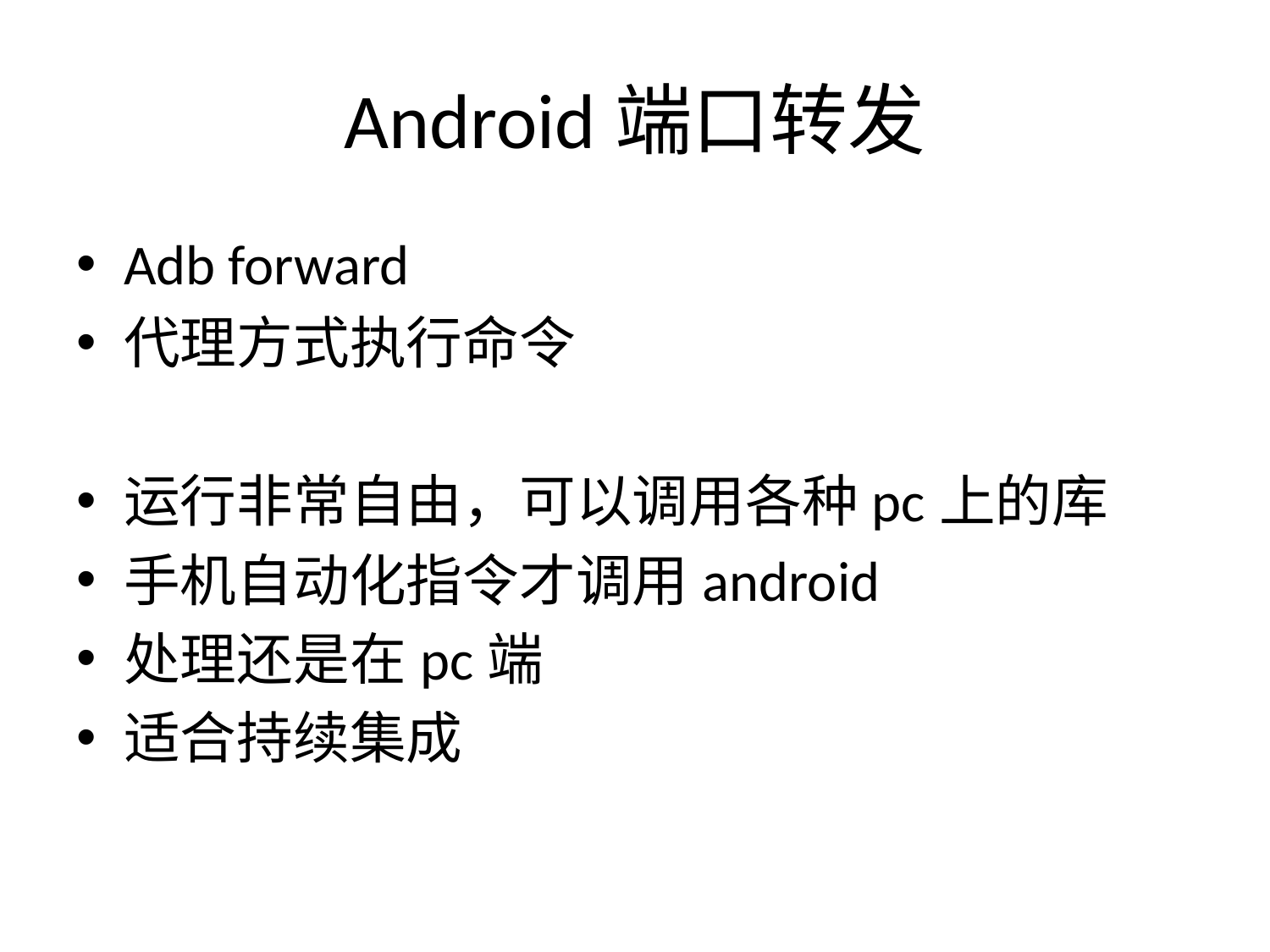

# Android端口转发
Adb forward
代理方式执行命令

运行非常自由，可以调用各种pc上的库
手机自动化指令才调用android
处理还是在pc端
适合持续集成